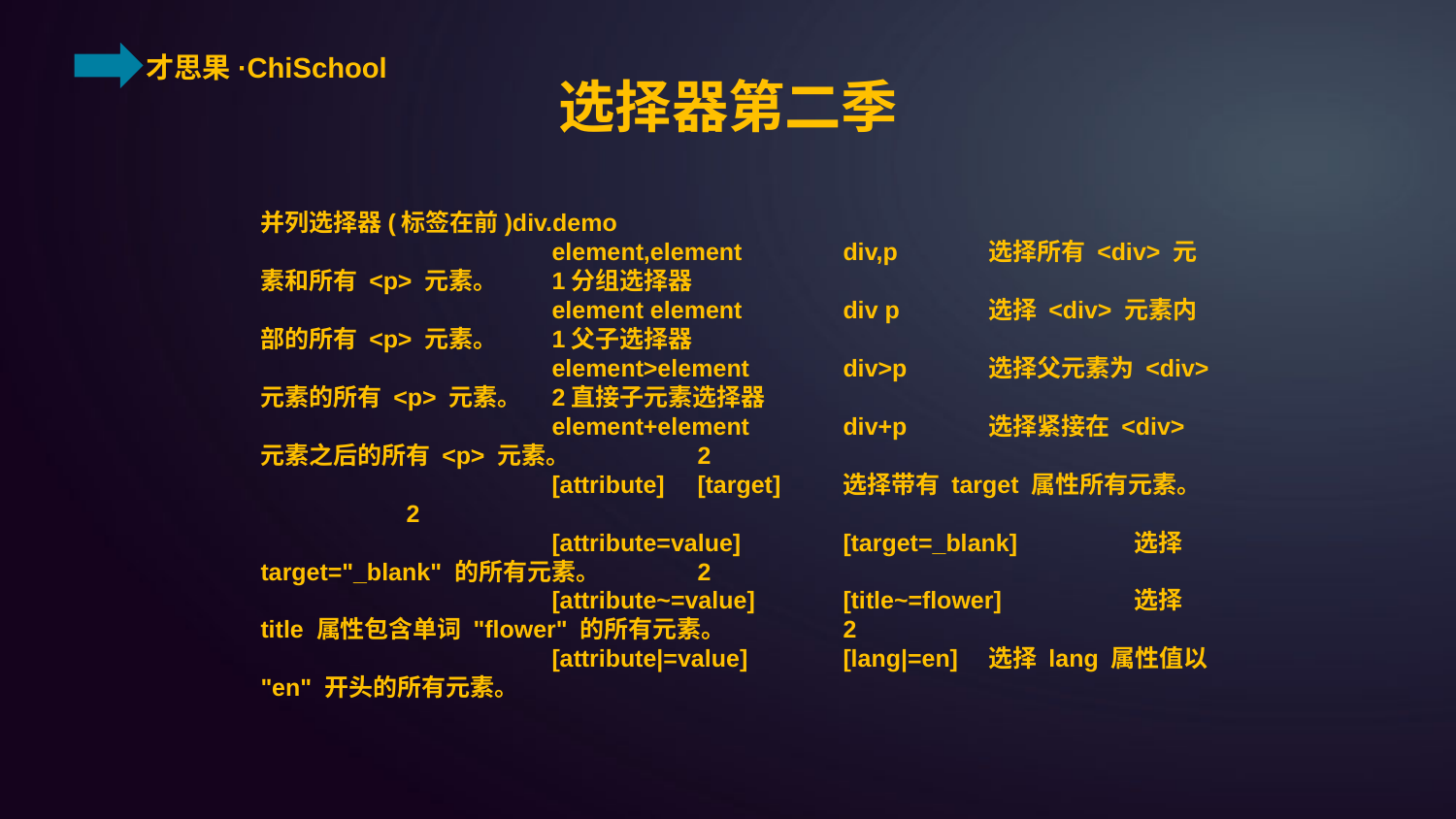

选择器第二季

并列选择器(标签在前)div.demo
		element,element	div,p	选择所有 <div> 元素和所有 <p> 元素。	1分组选择器
		element element	div p	选择 <div> 元素内部的所有 <p> 元素。	1父子选择器
		element>element	div>p	选择父元素为 <div> 元素的所有 <p> 元素。	2直接子元素选择器
		element+element	div+p	选择紧接在 <div> 元素之后的所有 <p> 元素。	2
		[attribute]	[target]	选择带有 target 属性所有元素。	2
		[attribute=value]	[target=_blank]	选择 target="_blank" 的所有元素。	2
		[attribute~=value]	[title~=flower]	选择 title 属性包含单词 "flower" 的所有元素。	2
		[attribute|=value]	[lang|=en]	选择 lang 属性值以 "en" 开头的所有元素。